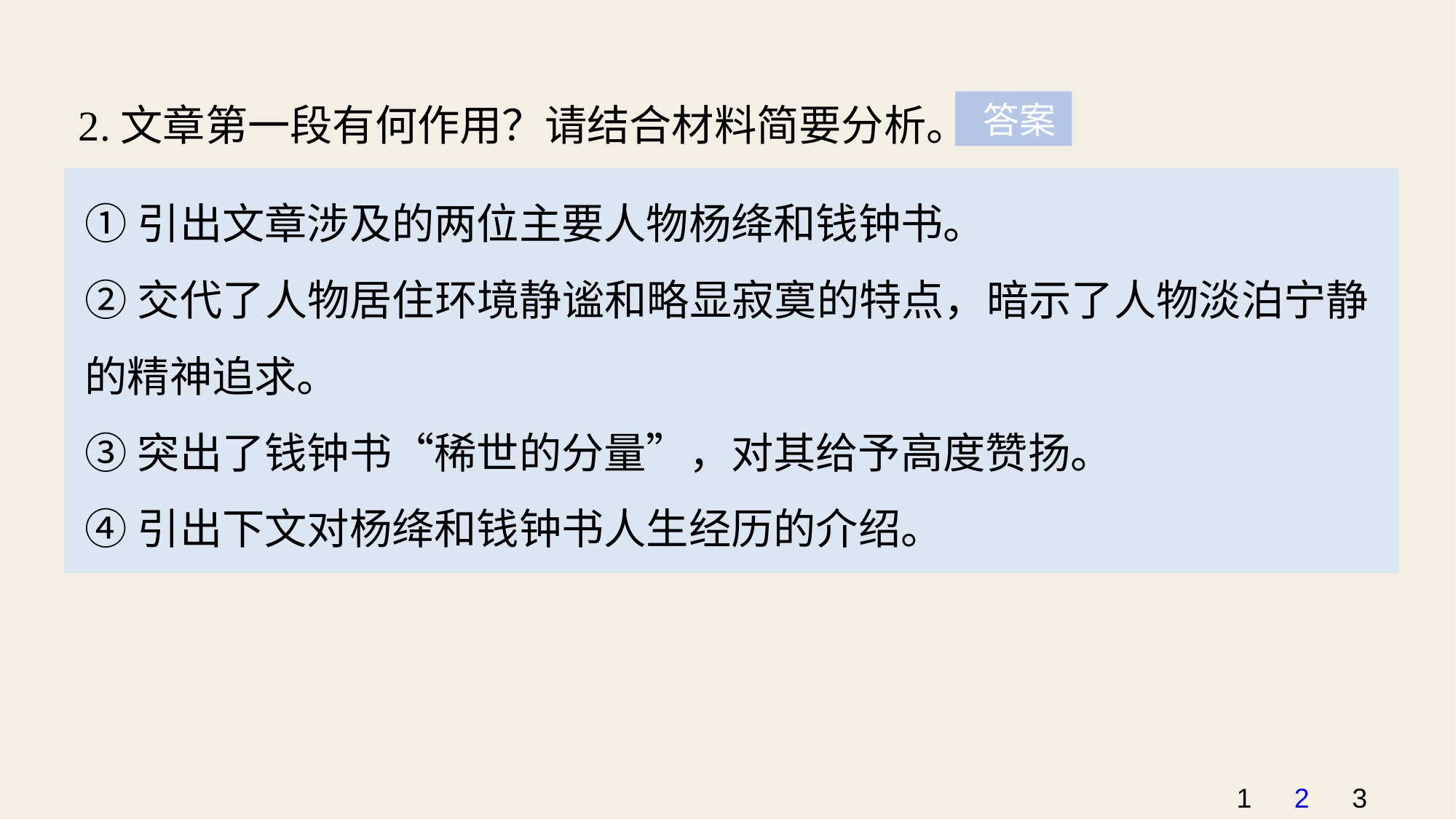

2.文章第一段有何作用？请结合材料简要分析。
 答案
①引出文章涉及的两位主要人物杨绛和钱钟书。
②交代了人物居住环境静谧和略显寂寞的特点，暗示了人物淡泊宁静的精神追求。
③突出了钱钟书“稀世的分量”，对其给予高度赞扬。
④引出下文对杨绛和钱钟书人生经历的介绍。

1
2
3